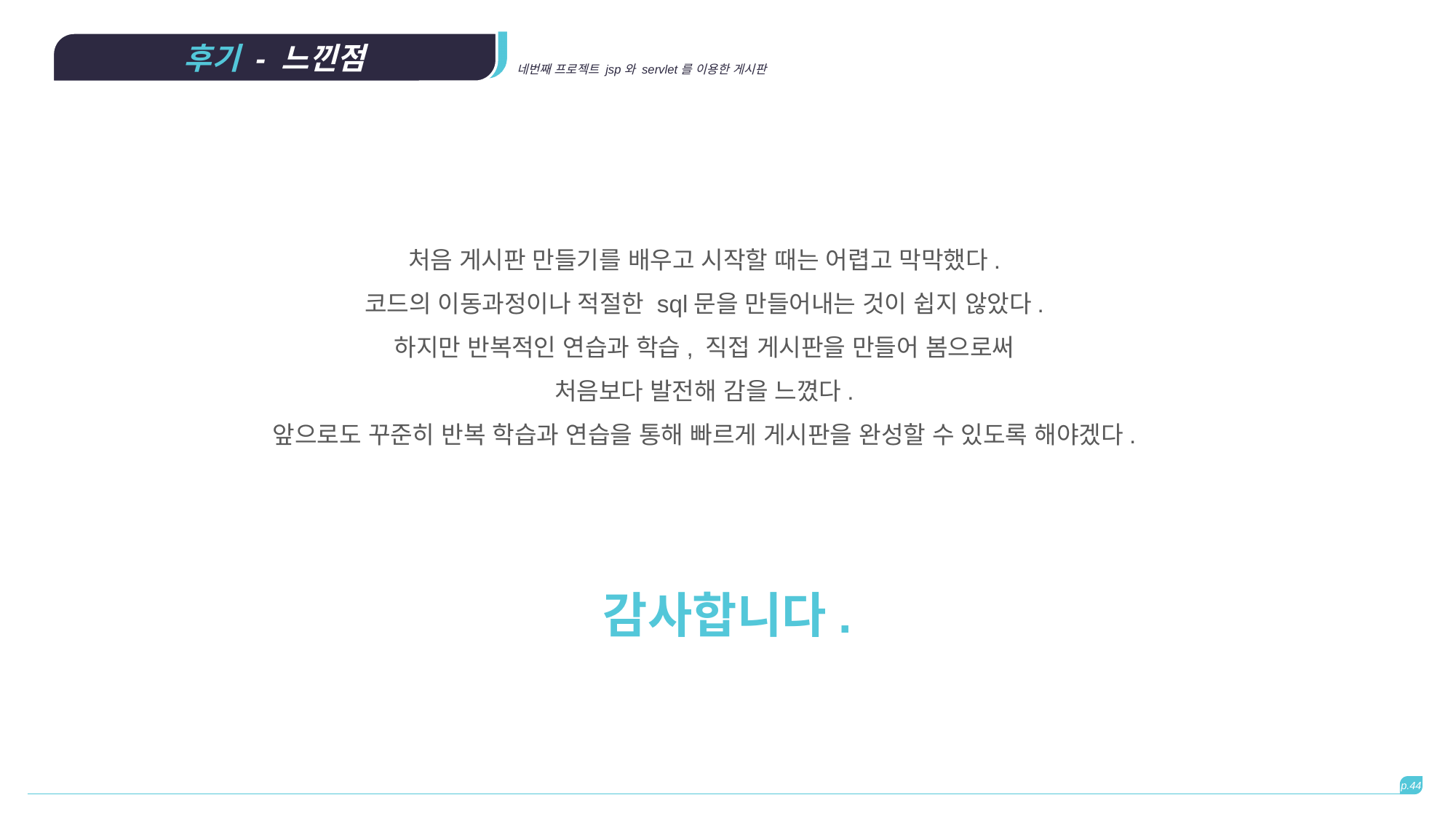

후기 - 느낀점
네번째 프로젝트 jsp와 servlet를 이용한 게시판
처음 게시판 만들기를 배우고 시작할 때는 어렵고 막막했다.
코드의 이동과정이나 적절한 sql문을 만들어내는 것이 쉽지 않았다.
하지만 반복적인 연습과 학습, 직접 게시판을 만들어 봄으로써
처음보다 발전해 감을 느꼈다.
앞으로도 꾸준히 반복 학습과 연습을 통해 빠르게 게시판을 완성할 수 있도록 해야겠다.
감사합니다.
p.44